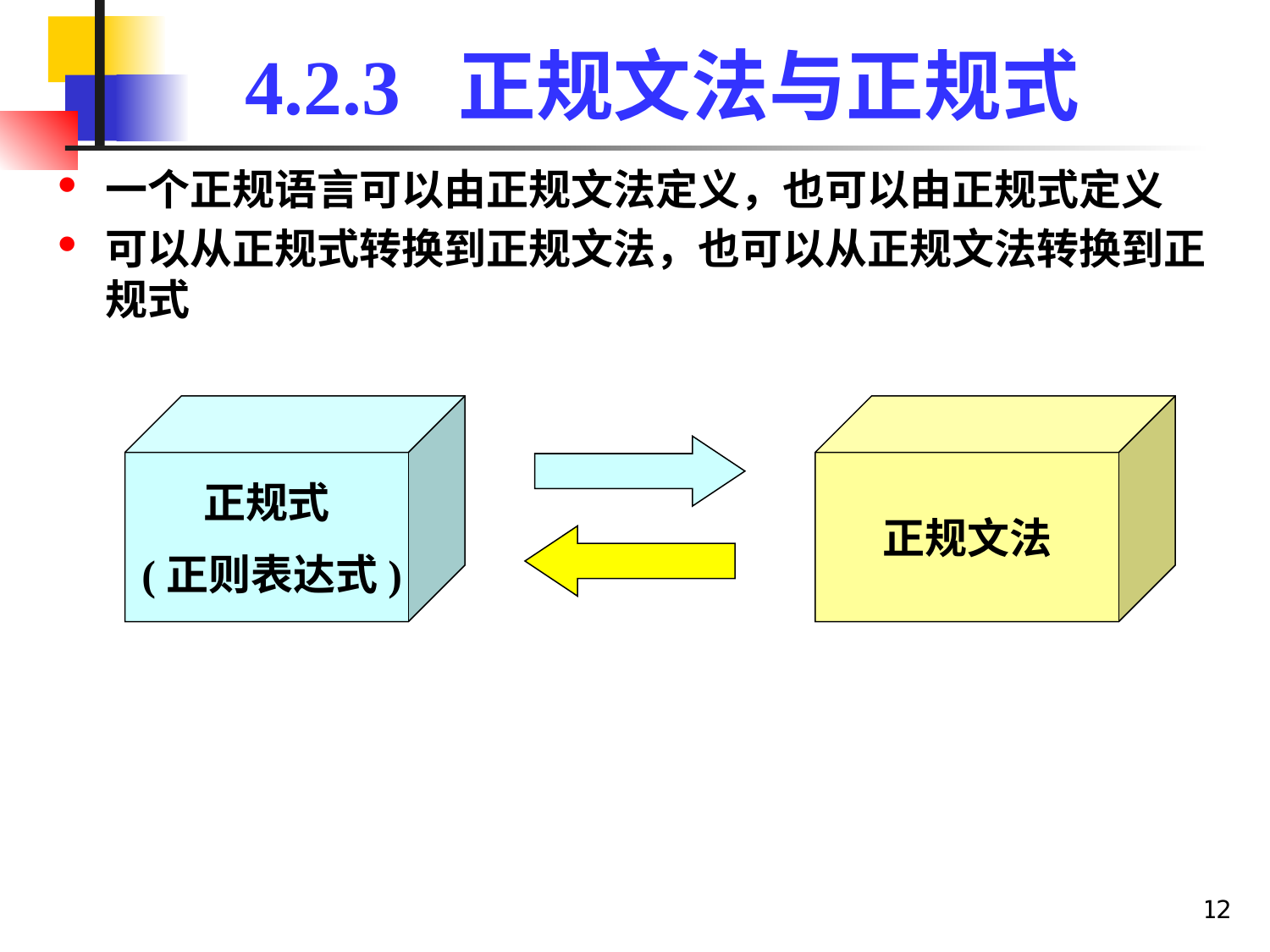

# 4.2.3  正规文法与正规式
一个正规语言可以由正规文法定义，也可以由正规式定义
可以从正规式转换到正规文法，也可以从正规文法转换到正规式
正规式
 (正则表达式)
正规文法

12